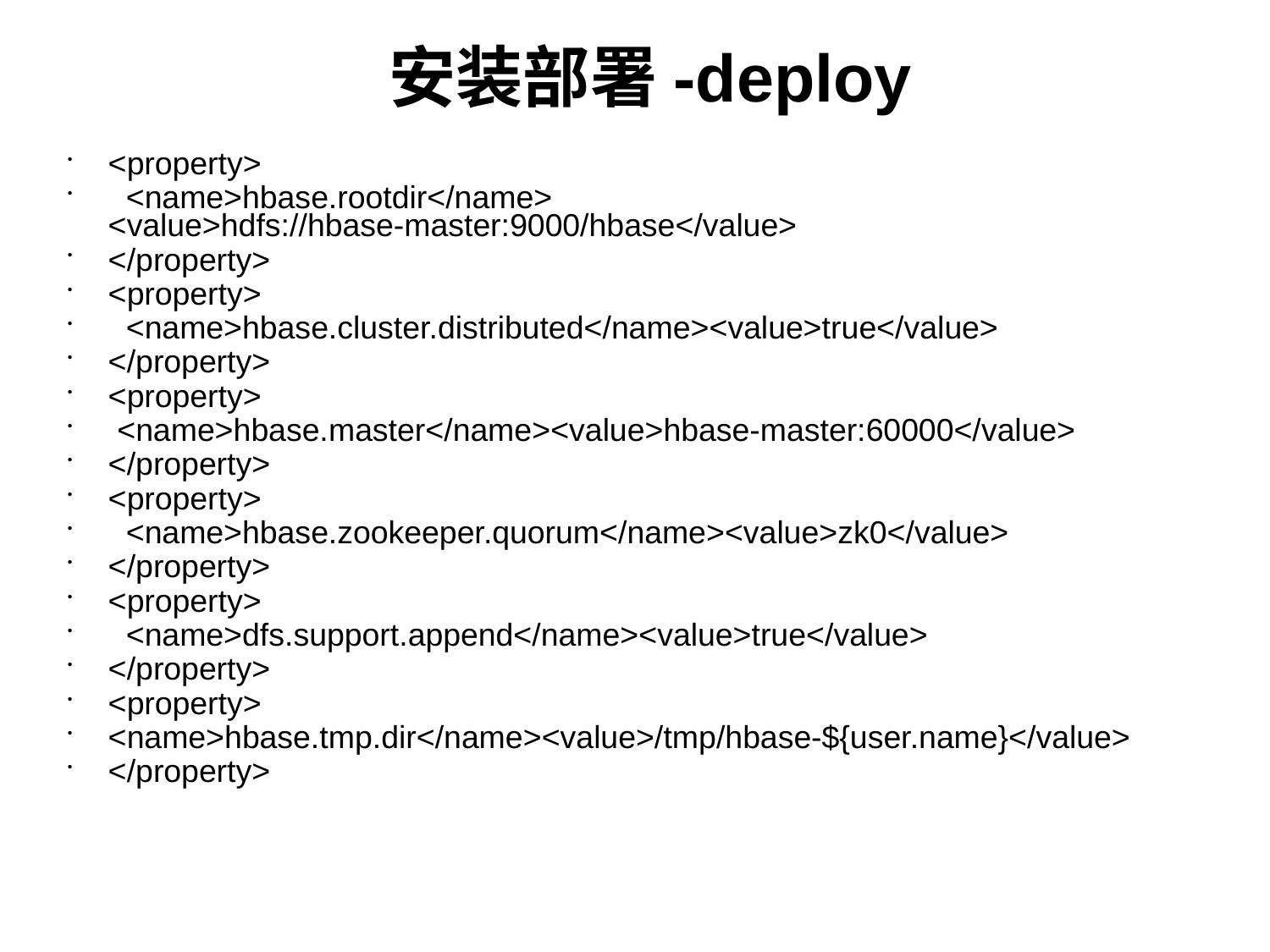

安装部署-deploy
<property>
  <name>hbase.rootdir</name> <value>hdfs://hbase-master:9000/hbase</value>
</property>
<property>
  <name>hbase.cluster.distributed</name><value>true</value>
</property>
<property>
 <name>hbase.master</name><value>hbase-master:60000</value>
</property>
<property>
  <name>hbase.zookeeper.quorum</name><value>zk0</value>
</property>
<property>
  <name>dfs.support.append</name><value>true</value>
</property>
<property>
<name>hbase.tmp.dir</name><value>/tmp/hbase-${user.name}</value>
</property>